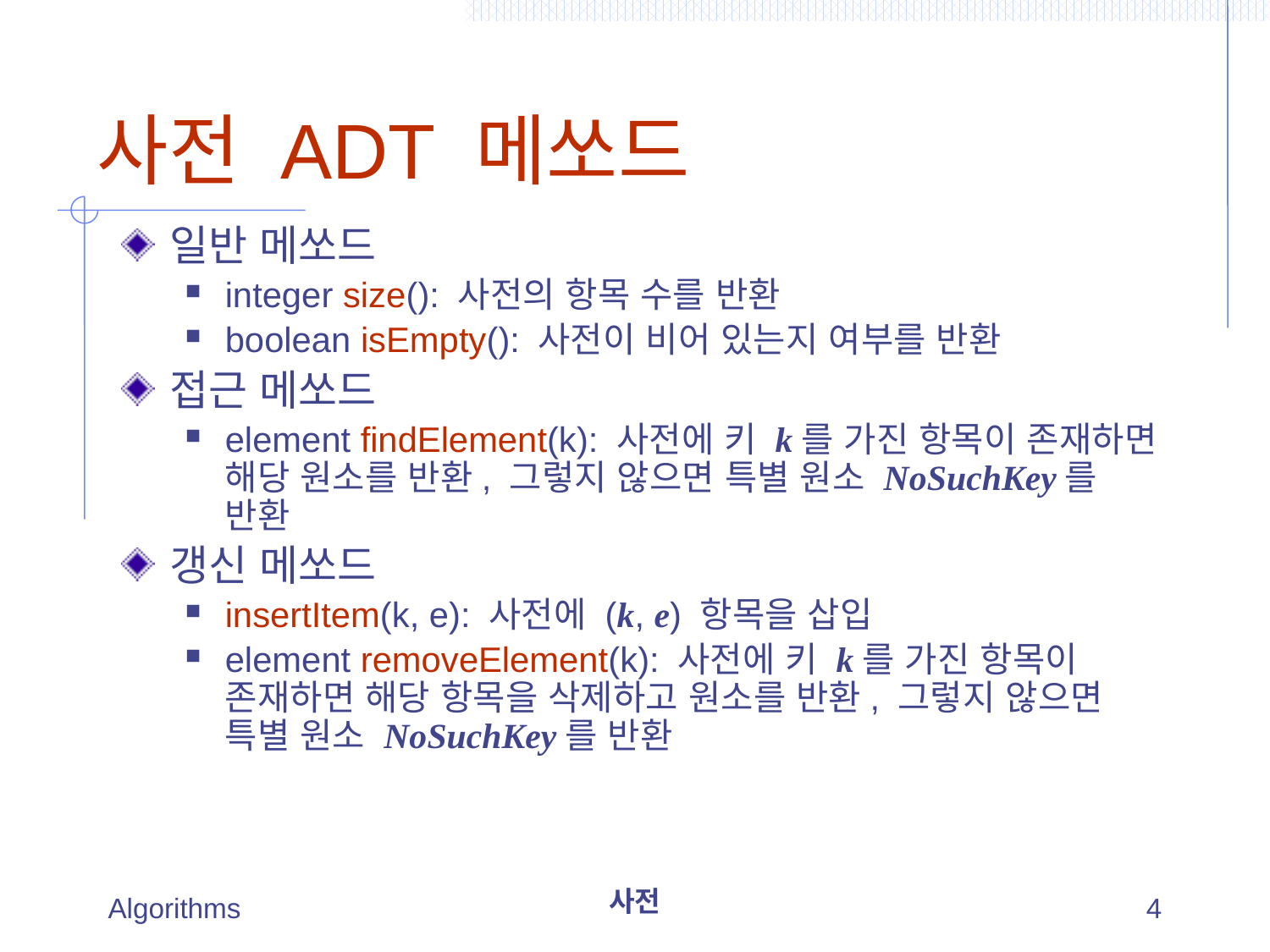

# 사전 ADT 메쏘드
일반 메쏘드
integer size(): 사전의 항목 수를 반환
boolean isEmpty(): 사전이 비어 있는지 여부를 반환
접근 메쏘드
element findElement(k): 사전에 키 k를 가진 항목이 존재하면 해당 원소를 반환, 그렇지 않으면 특별 원소 NoSuchKey를 반환
갱신 메쏘드
insertItem(k, e): 사전에 (k, e) 항목을 삽입
element removeElement(k): 사전에 키 k를 가진 항목이 존재하면 해당 항목을 삭제하고 원소를 반환, 그렇지 않으면 특별 원소 NoSuchKey를 반환
Algorithms
사전
4